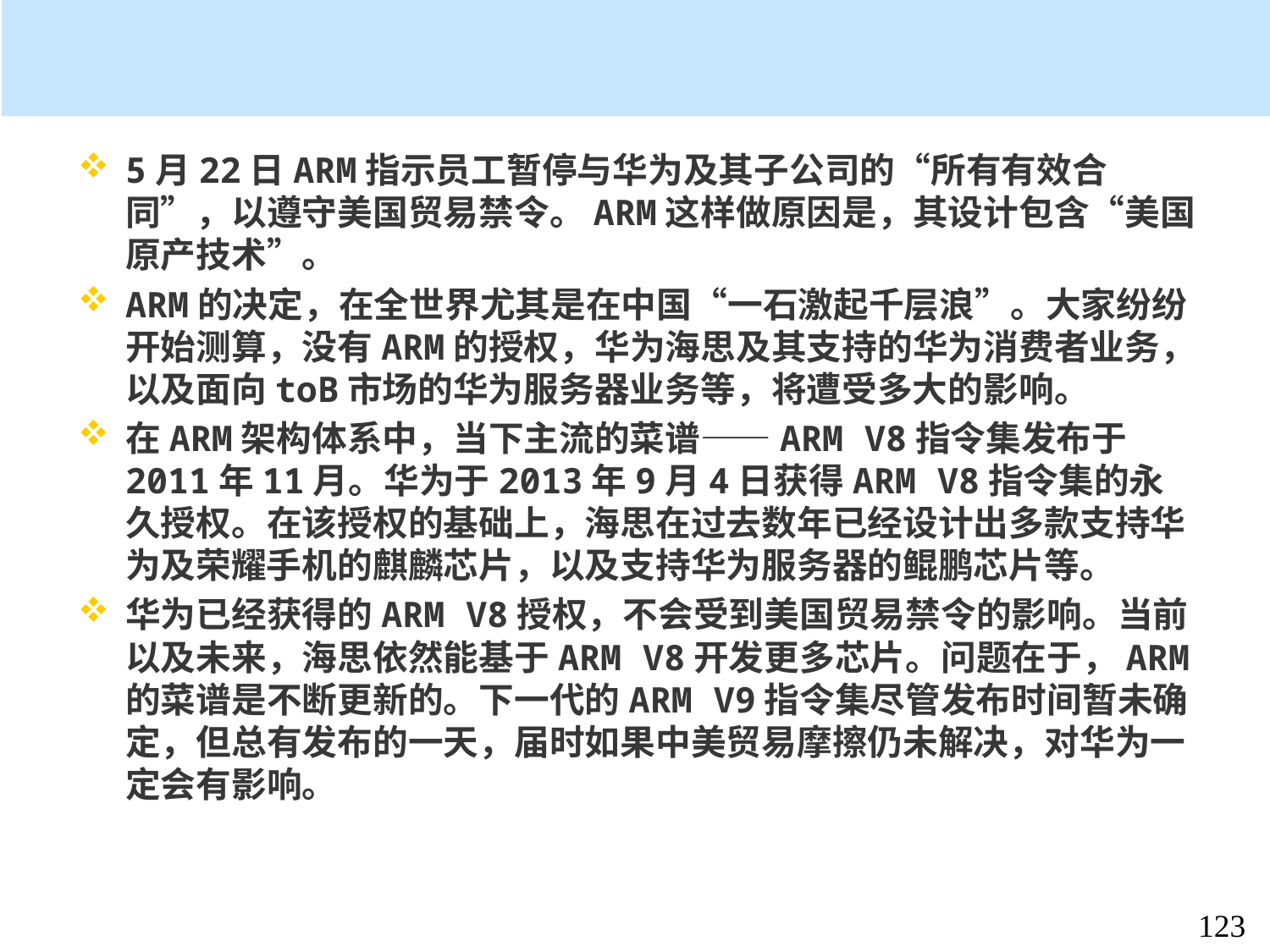

#
5月22日ARM指示员工暂停与华为及其子公司的“所有有效合同”，以遵守美国贸易禁令。ARM这样做原因是，其设计包含“美国原产技术”。
ARM的决定，在全世界尤其是在中国“一石激起千层浪”。大家纷纷开始测算，没有ARM的授权，华为海思及其支持的华为消费者业务，以及面向toB市场的华为服务器业务等，将遭受多大的影响。
在ARM架构体系中，当下主流的菜谱——ARM V8指令集发布于2011年11月。华为于2013年9月4日获得ARM V8指令集的永久授权。在该授权的基础上，海思在过去数年已经设计出多款支持华为及荣耀手机的麒麟芯片，以及支持华为服务器的鲲鹏芯片等。
华为已经获得的ARM V8授权，不会受到美国贸易禁令的影响。当前以及未来，海思依然能基于ARM V8开发更多芯片。问题在于，ARM的菜谱是不断更新的。下一代的ARM V9指令集尽管发布时间暂未确定，但总有发布的一天，届时如果中美贸易摩擦仍未解决，对华为一定会有影响。